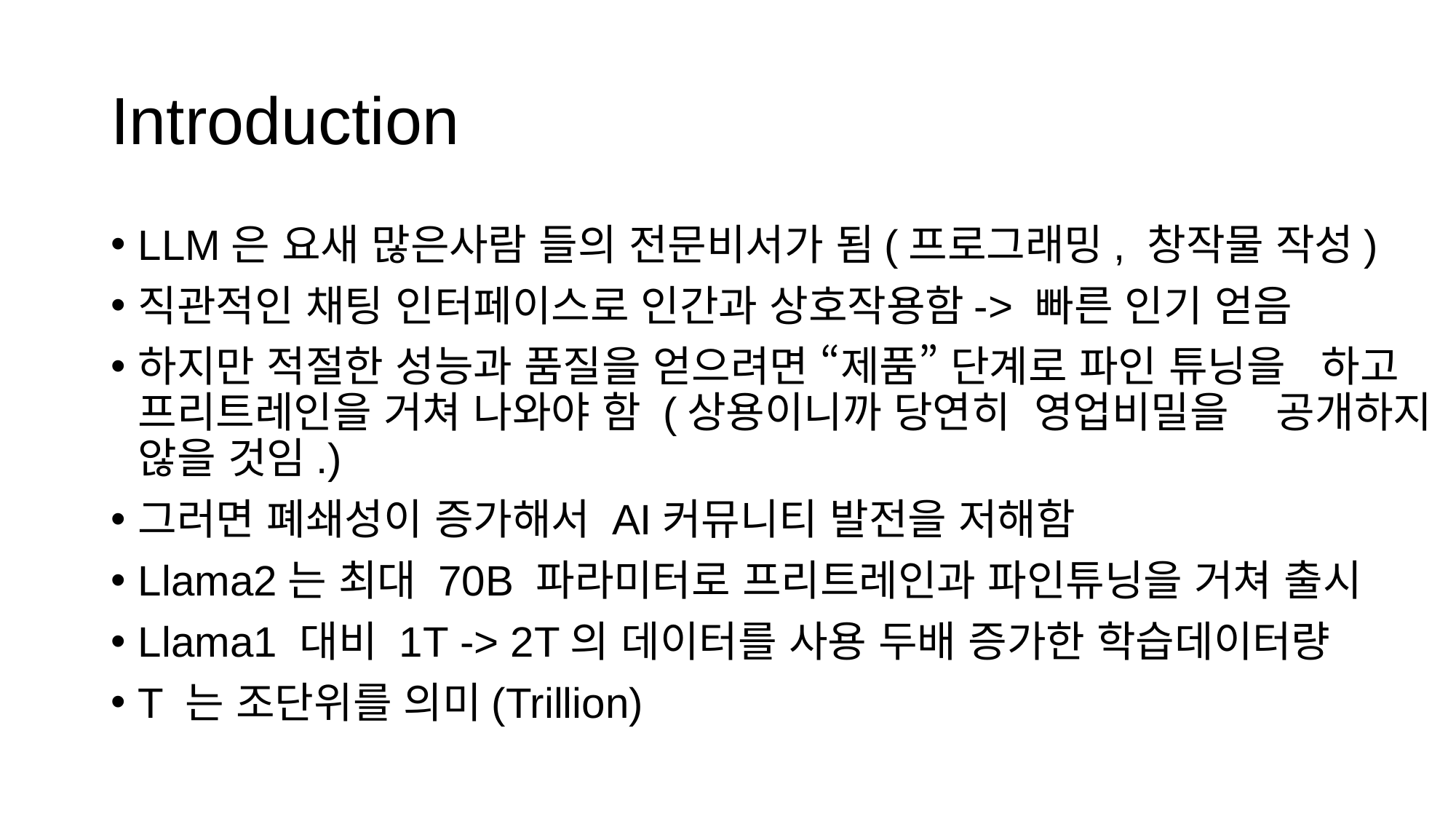

# Introduction
LLM은 요새 많은사람 들의 전문비서가 됨(프로그래밍, 창작물 작성)
직관적인 채팅 인터페이스로 인간과 상호작용함-> 빠른 인기 얻음
하지만 적절한 성능과 품질을 얻으려면 “제품” 단계로 파인 튜닝을   하고 프리트레인을 거쳐 나와야 함 (상용이니까 당연히  영업비밀을    공개하지 않을 것임.)
그러면 폐쇄성이 증가해서 AI커뮤니티 발전을 저해함
Llama2는 최대 70B 파라미터로 프리트레인과 파인튜닝을 거쳐 출시
Llama1 대비 1T -> 2T의 데이터를 사용 두배 증가한 학습데이터량
T 는 조단위를 의미(Trillion)